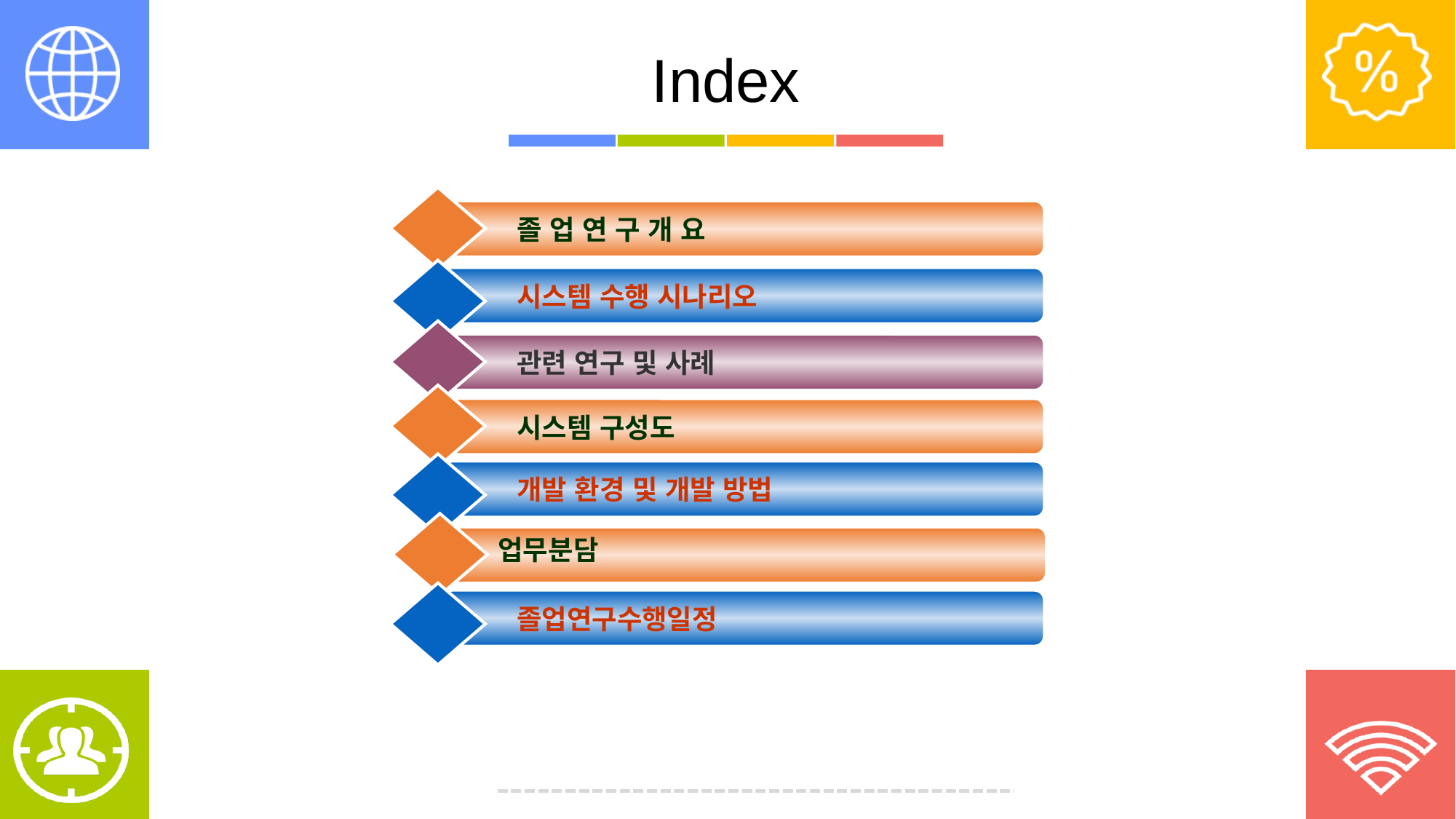

Index

졸 업 연 구 개 요

시스템 수행 시나리오

관련 연구 및 사례

시스템 구성도

개발 환경 및 개발 방법

업무분담

졸업연구수행일정